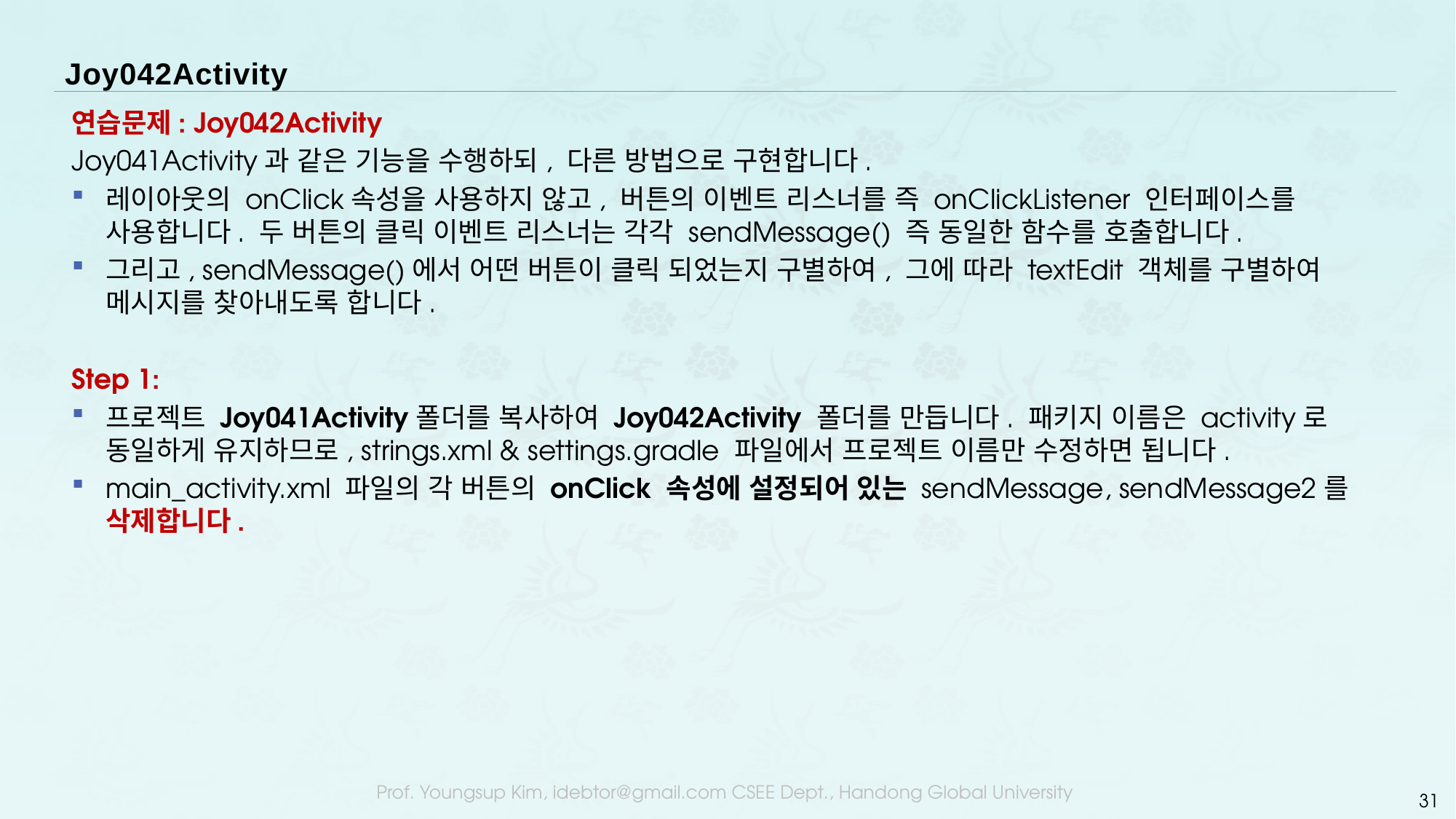

# Joy042Activity
연습문제: Joy042Activity
Joy041Activity과 같은 기능을 수행하되, 다른 방법으로 구현합니다.
레이아웃의 onClick속성을 사용하지 않고, 버튼의 이벤트 리스너를 즉 onClickListener 인터페이스를 사용합니다. 두 버튼의 클릭 이벤트 리스너는 각각 sendMessage() 즉 동일한 함수를 호출합니다.
그리고, sendMessage()에서 어떤 버튼이 클릭 되었는지 구별하여, 그에 따라 textEdit 객체를 구별하여 메시지를 찾아내도록 합니다.

Step 1:
프로젝트 Joy041Activity폴더를 복사하여 Joy042Activity 폴더를 만듭니다. 패키지 이름은 activity로 동일하게 유지하므로, strings.xml & settings.gradle 파일에서 프로젝트 이름만 수정하면 됩니다.
main_activity.xml 파일의 각 버튼의 onClick 속성에 설정되어 있는 sendMessage, sendMessage2를 삭제합니다.

31